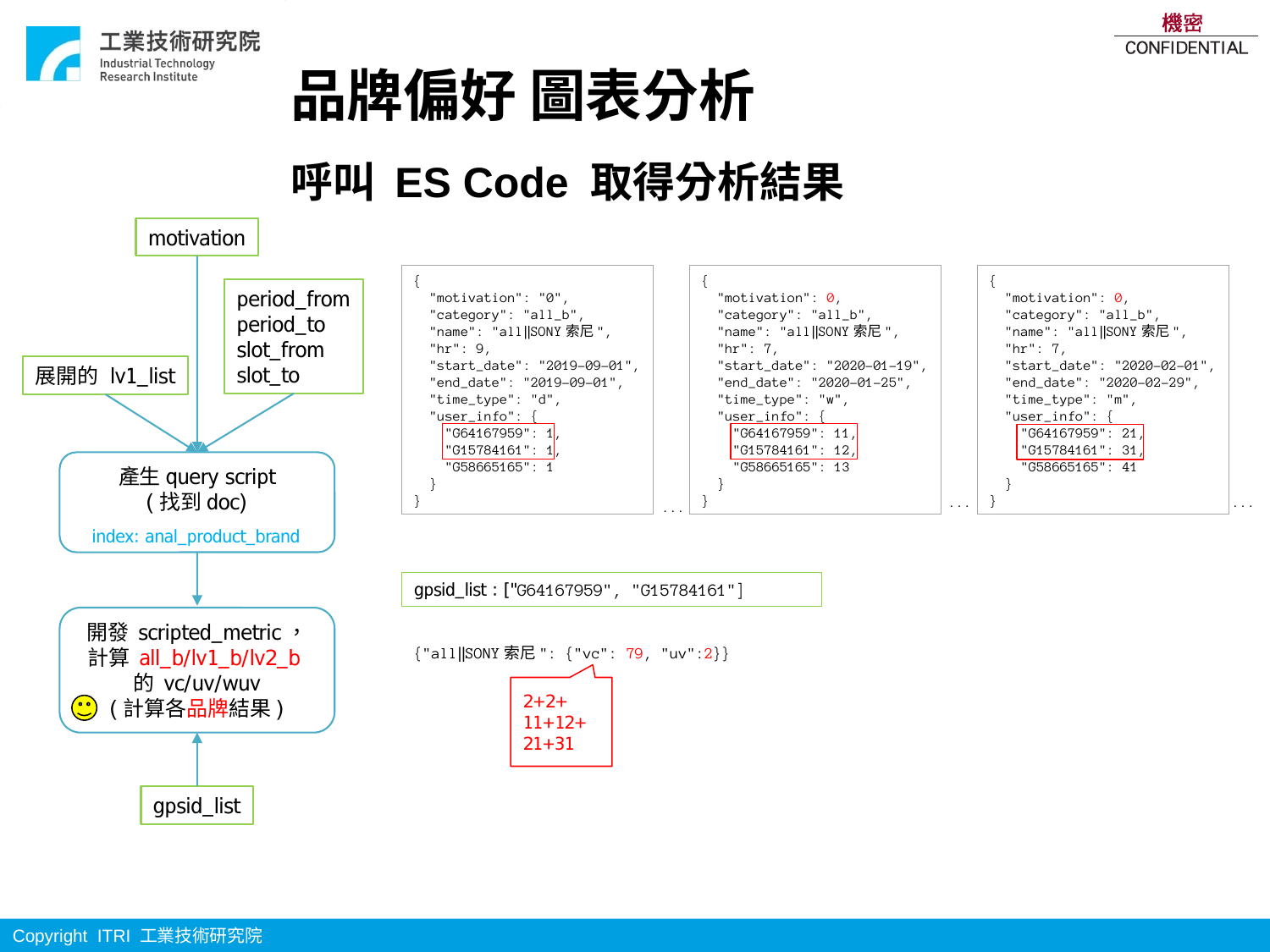

# 品牌偏好 圖表分析

呼叫 ES Code 取得分析結果
motivation
{
  "motivation": "0",
  "category": "all_b",
  "name": "all||SONY索尼",
  "hr": 9,
  "start_date": "2019-09-01",
  "end_date": "2019-09-01",
  "time_type": "d",
  "user_info": {
    "G64167959": 1,
    "G15784161": 1,
    "G58665165": 1
  }
}
{
  "motivation": 0,
  "category": "all_b",
  "name": "all||SONY索尼",
  "hr": 7,
  "start_date": "2020-01-19",
  "end_date": "2020-01-25",
  "time_type": "w",
  "user_info": {
    "G64167959": 11,
    "G15784161": 12,
    "G58665165": 13
  }
}
{
  "motivation": 0,
  "category": "all_b",
  "name": "all||SONY索尼",
  "hr": 7,
  "start_date": "2020-02-01",
  "end_date": "2020-02-29",
  "time_type": "m",
  "user_info": {
    "G64167959": 21,
    "G15784161": 31,
    "G58665165": 41
  }
}
period_from
period_to
slot_from
slot_to
展開的 lv1_list

產生query script
(找到doc)
 ...
 ...
 ...
index: anal_product_brand
gpsid_list : ["G64167959", "G15784161"]
開發 scripted_metric，
計算 all_b/lv1_b/lv2_b
的 vc/uv/wuv
(計算各品牌結果)
{"all||SONY索尼": {"vc": 79, "uv":2}}
2+2+
11+12+
21+31

gpsid_list